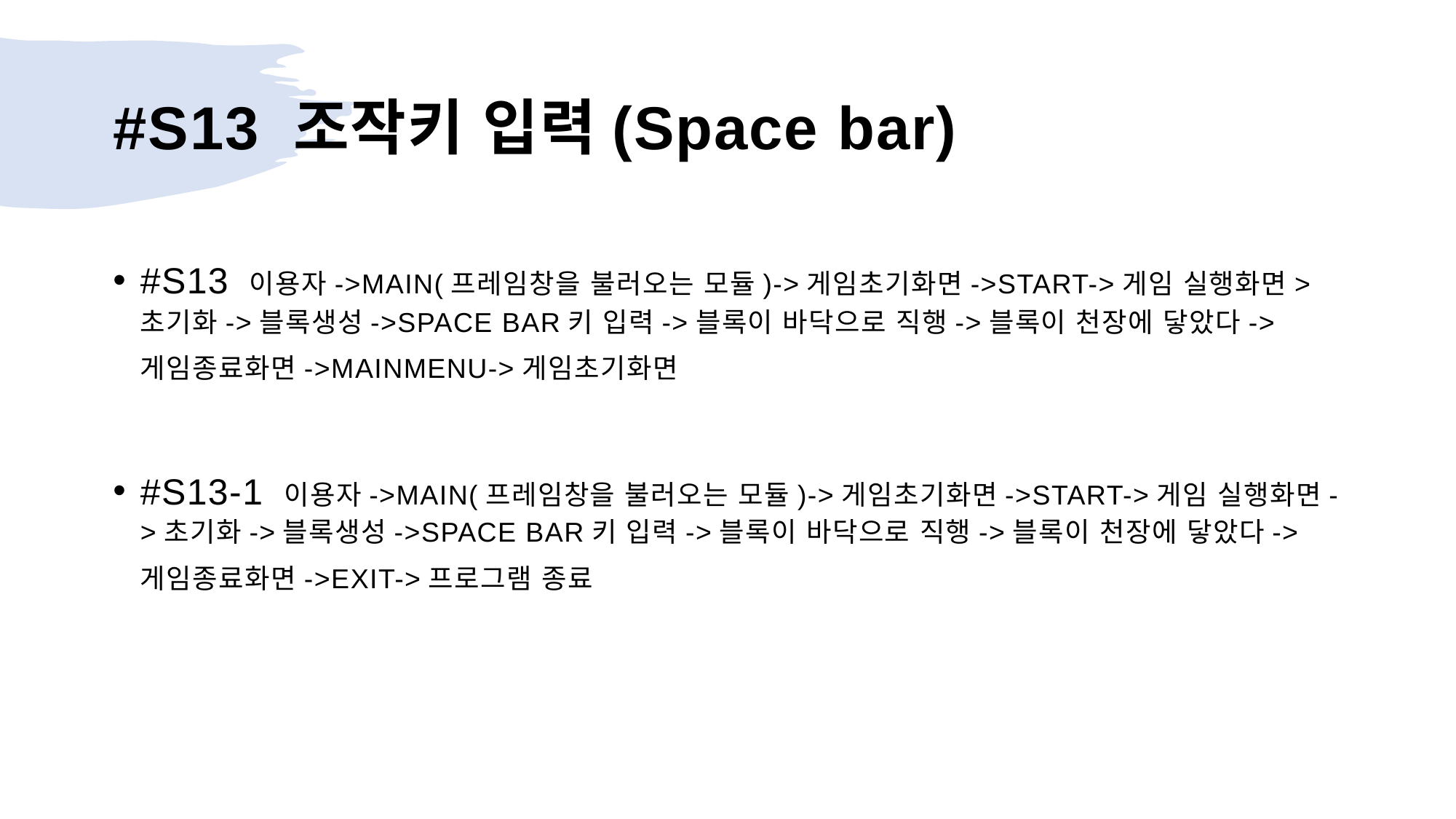

# #S13 조작키 입력(Space bar)
#S13 이용자->MAIN(프레임창을 불러오는 모듈)->게임초기화면->START->게임 실행화면>초기화->블록생성->SPACE BAR키 입력->블록이 바닥으로 직행->블록이 천장에 닿았다->게임종료화면->MAINMENU->게임초기화면

#S13-1 이용자->MAIN(프레임창을 불러오는 모듈)->게임초기화면->START->게임 실행화면->초기화->블록생성->SPACE BAR키 입력->블록이 바닥으로 직행->블록이 천장에 닿았다->게임종료화면->EXIT->프로그램 종료